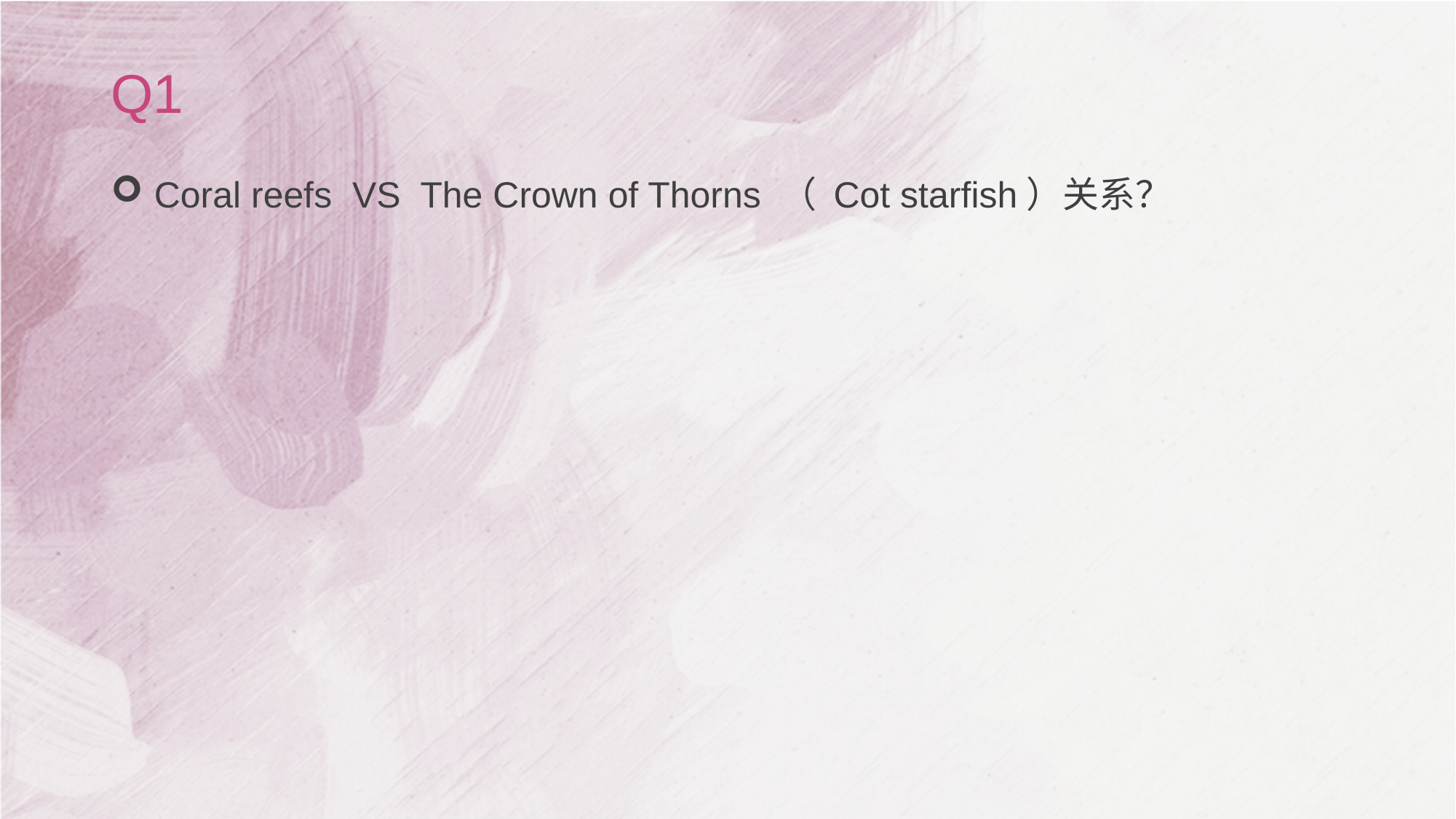

# Q1
Coral reefs  VS  The Crown of Thorns （ Cot starfish）关系？